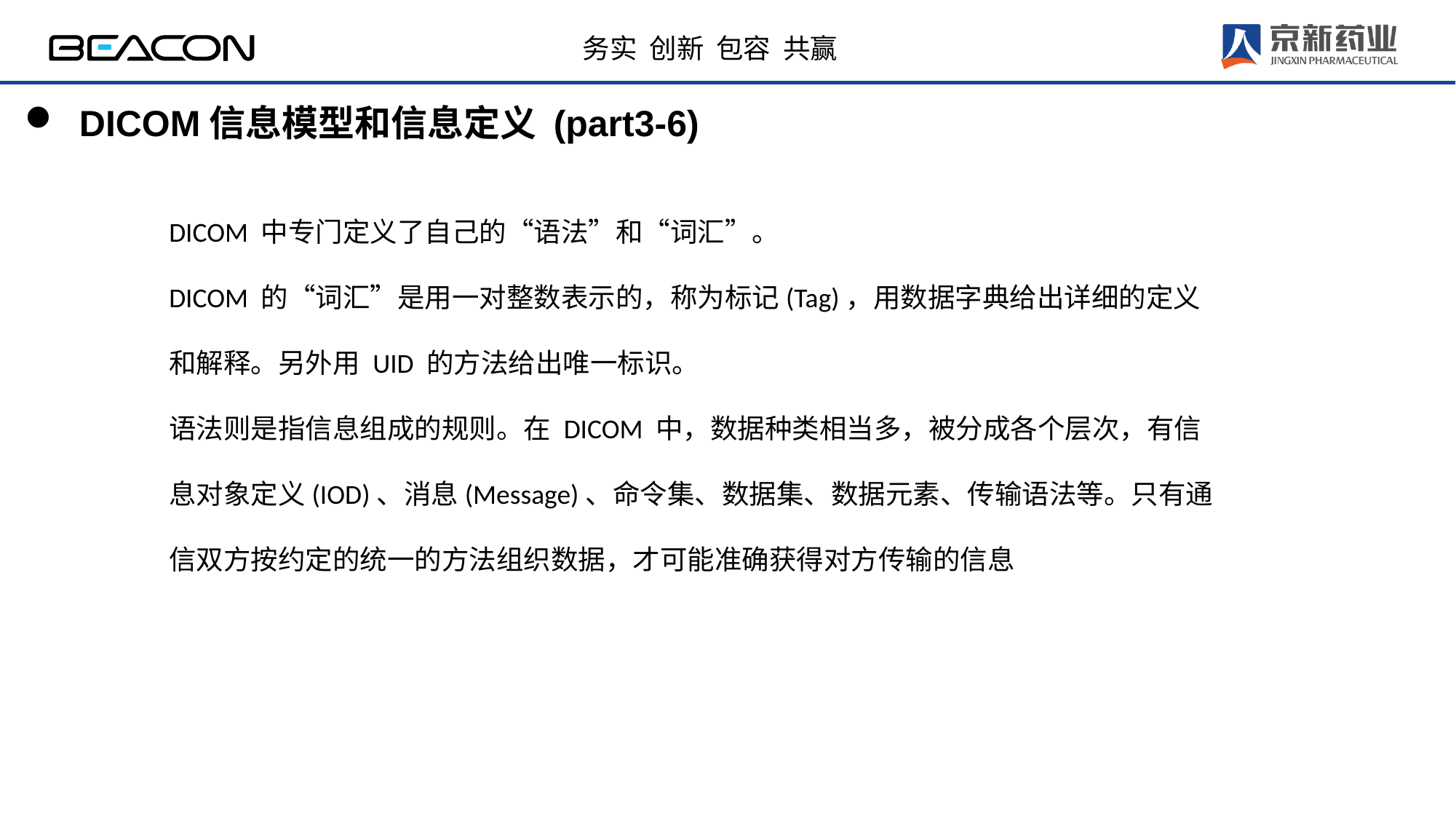

DICOM信息模型和信息定义 (part3-6)
DICOM 中专门定义了自己的“语法”和“词汇”。
DICOM 的“词汇”是用一对整数表示的，称为标记(Tag)，用数据字典给出详细的定义和解释。另外用 UID 的方法给出唯一标识。
语法则是指信息组成的规则。在 DICOM 中，数据种类相当多，被分成各个层次，有信息对象定义(IOD)、消息(Message)、命令集、数据集、数据元素、传输语法等。只有通信双方按约定的统一的方法组织数据，才可能准确获得对方传输的信息